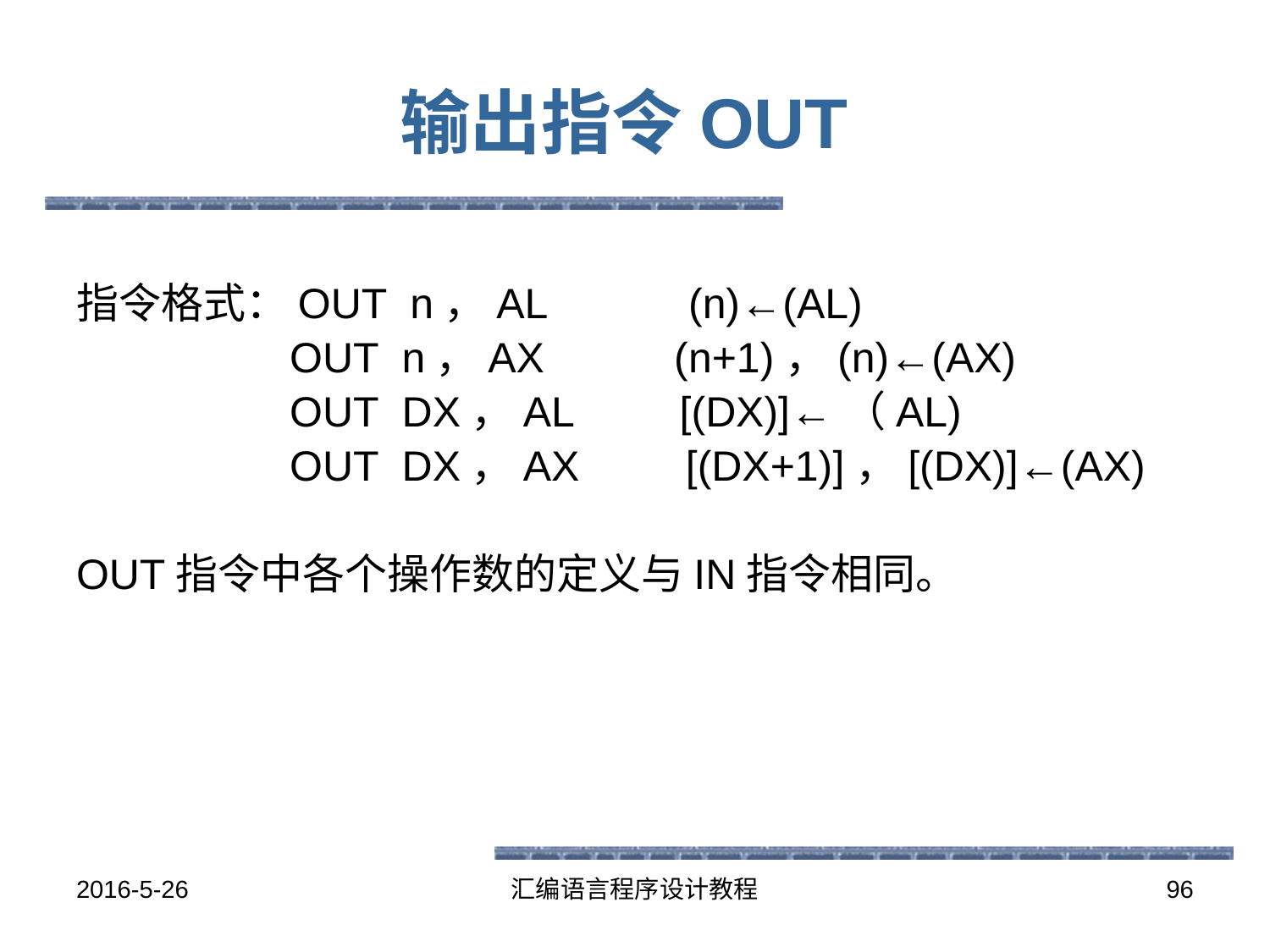

# 输出指令OUT
指令格式：OUT  n，AL            (n)←(AL)
                  OUT  n，AX           (n+1)，(n)←(AX)
                  OUT  DX，AL         [(DX)]←（AL)
                  OUT  DX，AX         [(DX+1)]，[(DX)]←(AX)

OUT指令中各个操作数的定义与IN指令相同。
2016-5-26
汇编语言程序设计教程
96